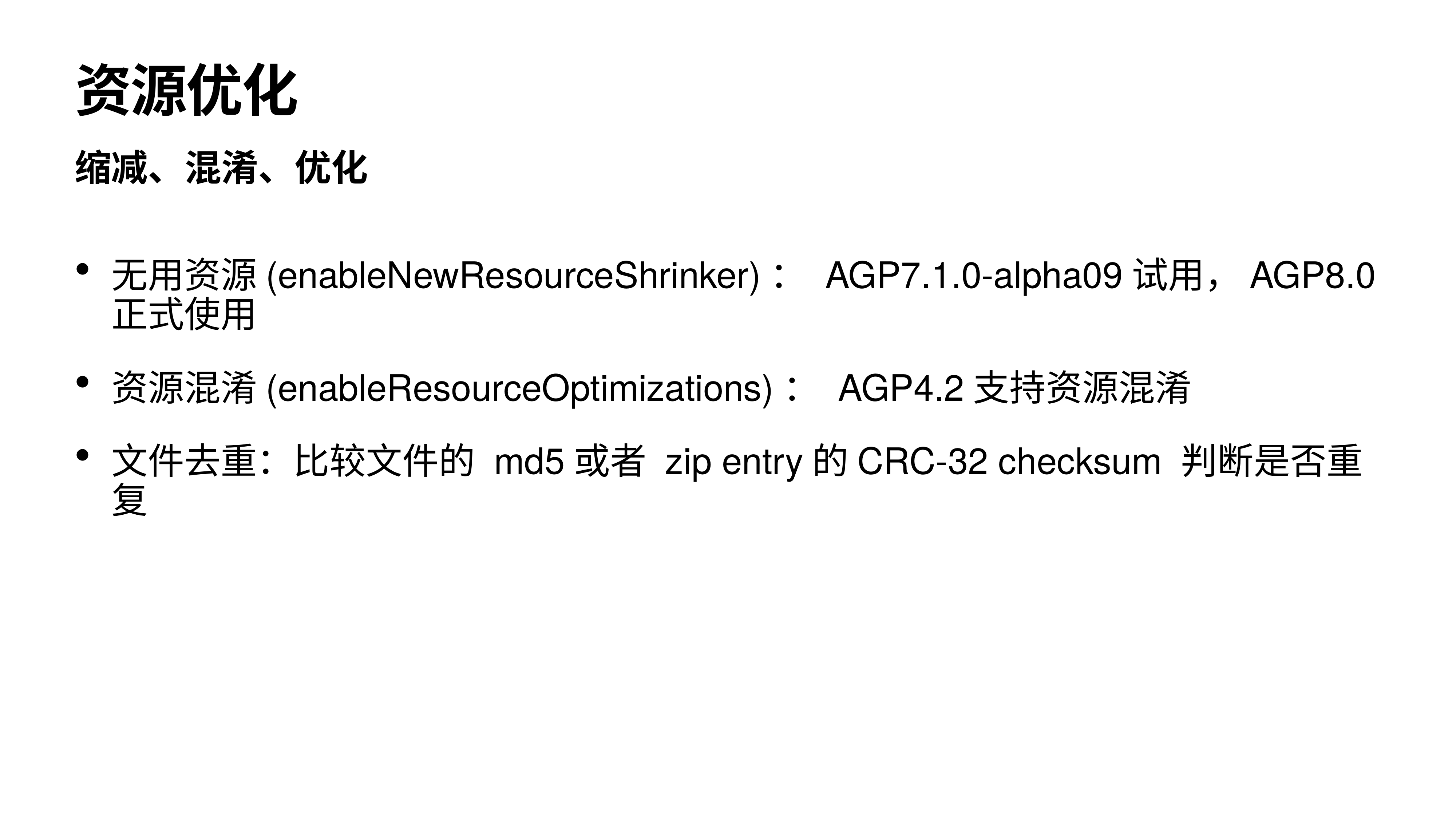

# 资源优化
缩减、混淆、优化
无用资源(enableNewResourceShrinker)： AGP7.1.0-alpha09试用，AGP8.0正式使用
资源混淆(enableResourceOptimizations)： AGP4.2支持资源混淆
文件去重：比较文件的 md5或者 zip entry的CRC-32 checksum 判断是否重复